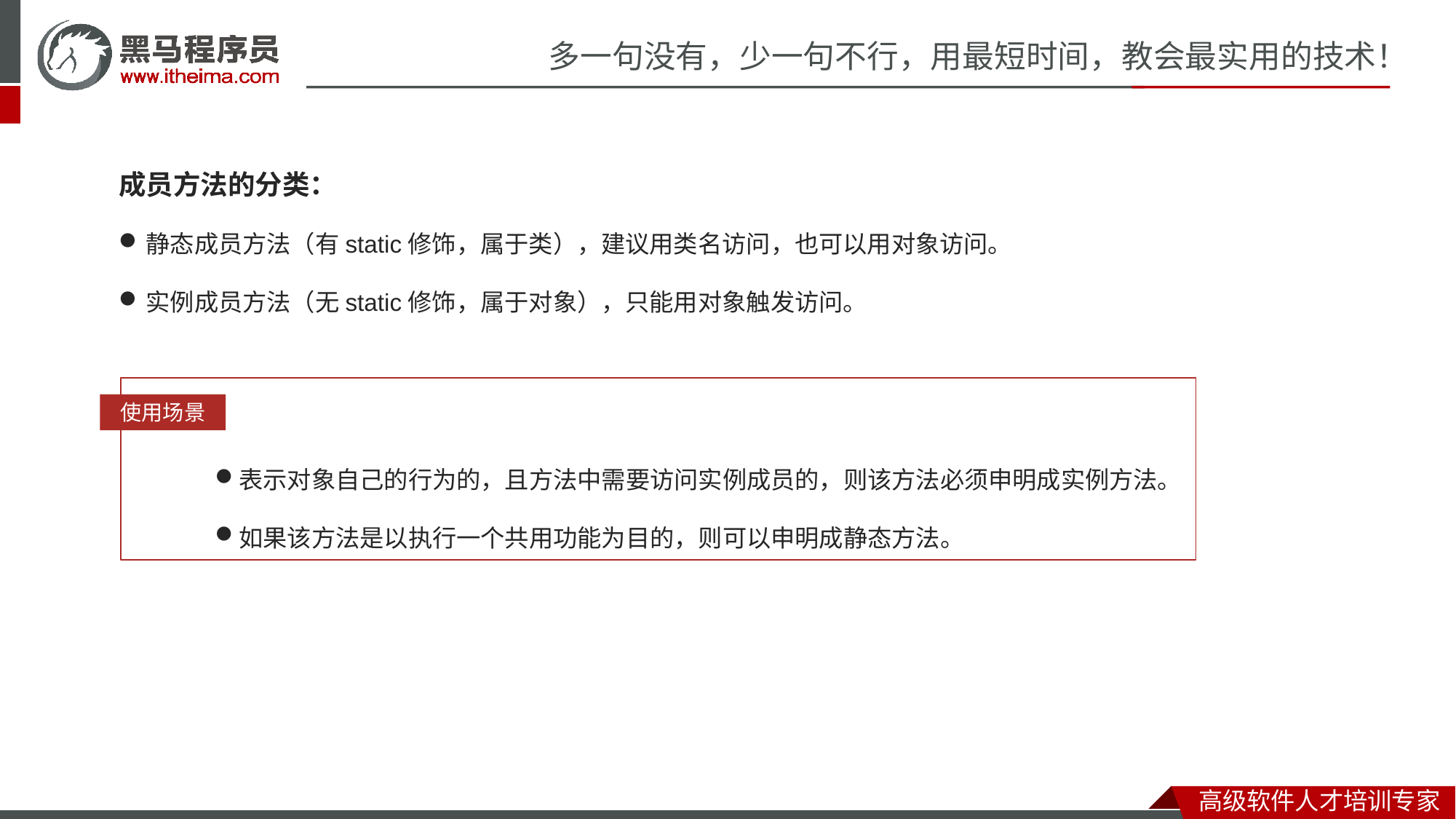

成员方法的分类：
静态成员方法（有static修饰，属于类），建议用类名访问，也可以用对象访问。
实例成员方法（无static修饰，属于对象），只能用对象触发访问。

使用场景
表示对象自己的行为的，且方法中需要访问实例成员的，则该方法必须申明成实例方法。
如果该方法是以执行一个共用功能为目的，则可以申明成静态方法。